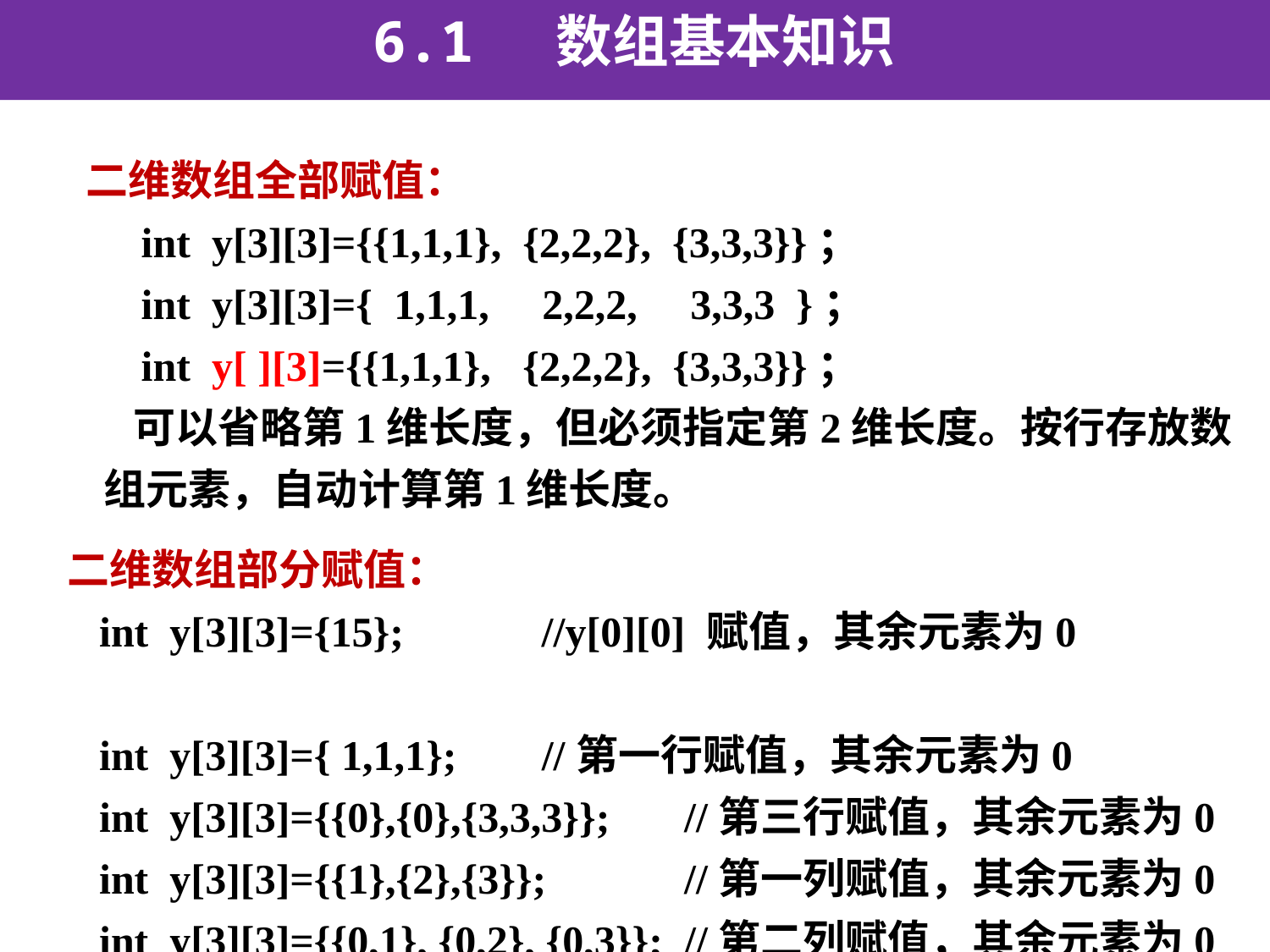

6.1  数组基本知识
  二维数组全部赋值：
        int  y[3][3]={{1,1,1},  {2,2,2},  {3,3,3}}；
        int  y[3][3]={  1,1,1,     2,2,2,     3,3,3  }；
        int  y[ ][3]={{1,1,1},   {2,2,2},  {3,3,3}}；
       可以省略第1维长度，但必须指定第2维长度。按行存放数组元素，自动计算第1维长度。
二维数组部分赋值：
   int  y[3][3]={15};             //y[0][0] 赋值，其余元素为0
   int  y[3][3]={ 1,1,1};        //第一行赋值，其余元素为0
   int  y[3][3]={{0},{0},{3,3,3}};       //第三行赋值，其余元素为0
   int  y[3][3]={{1},{2},{3}};             //第一列赋值，其余元素为0
   int  y[3][3]={{0,1}, {0,2}, {0,3}};  //第二列赋值，其余元素为0